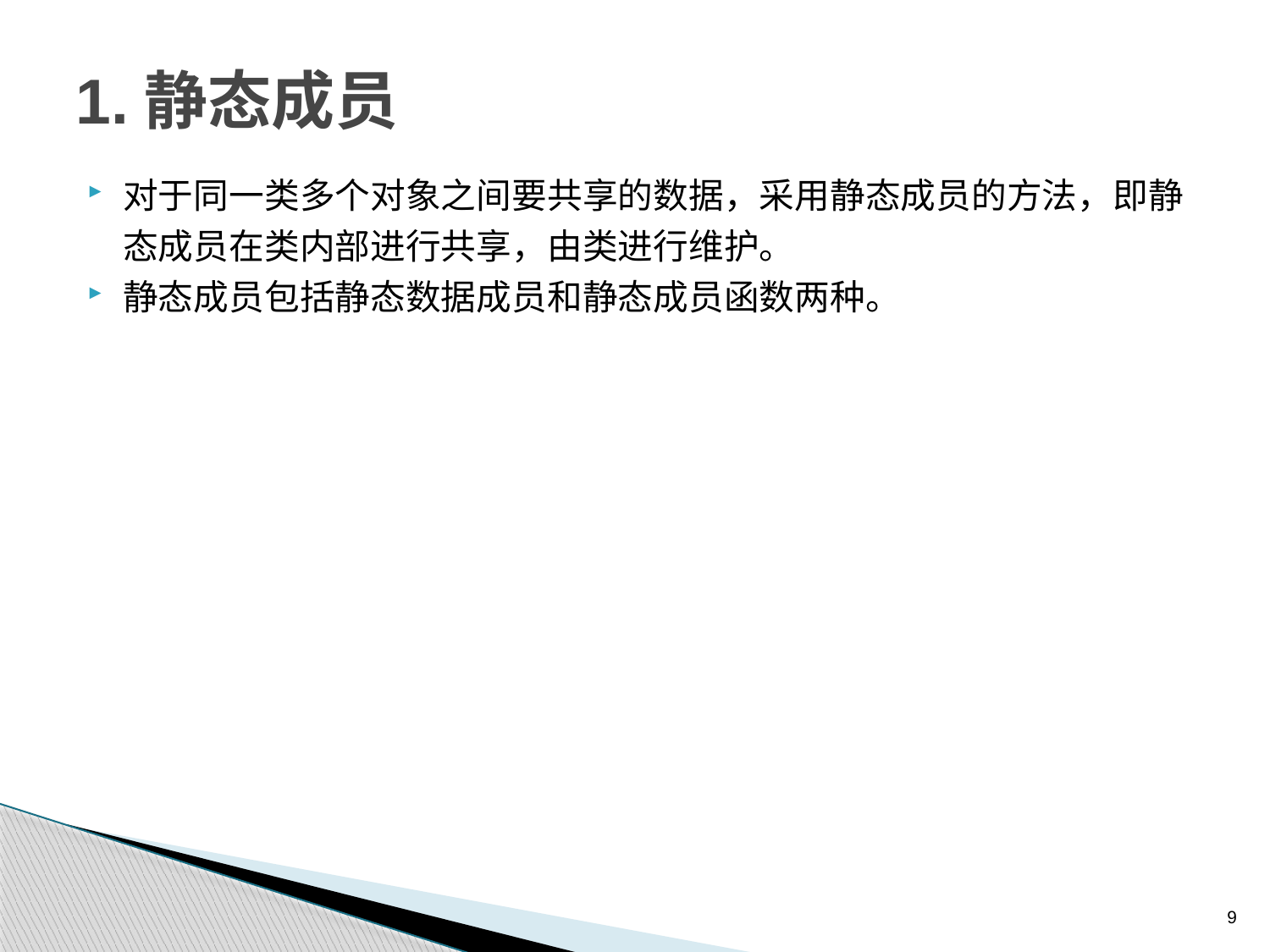

# 1.静态成员
对于同一类多个对象之间要共享的数据，采用静态成员的方法，即静态成员在类内部进行共享，由类进行维护。
静态成员包括静态数据成员和静态成员函数两种。
9